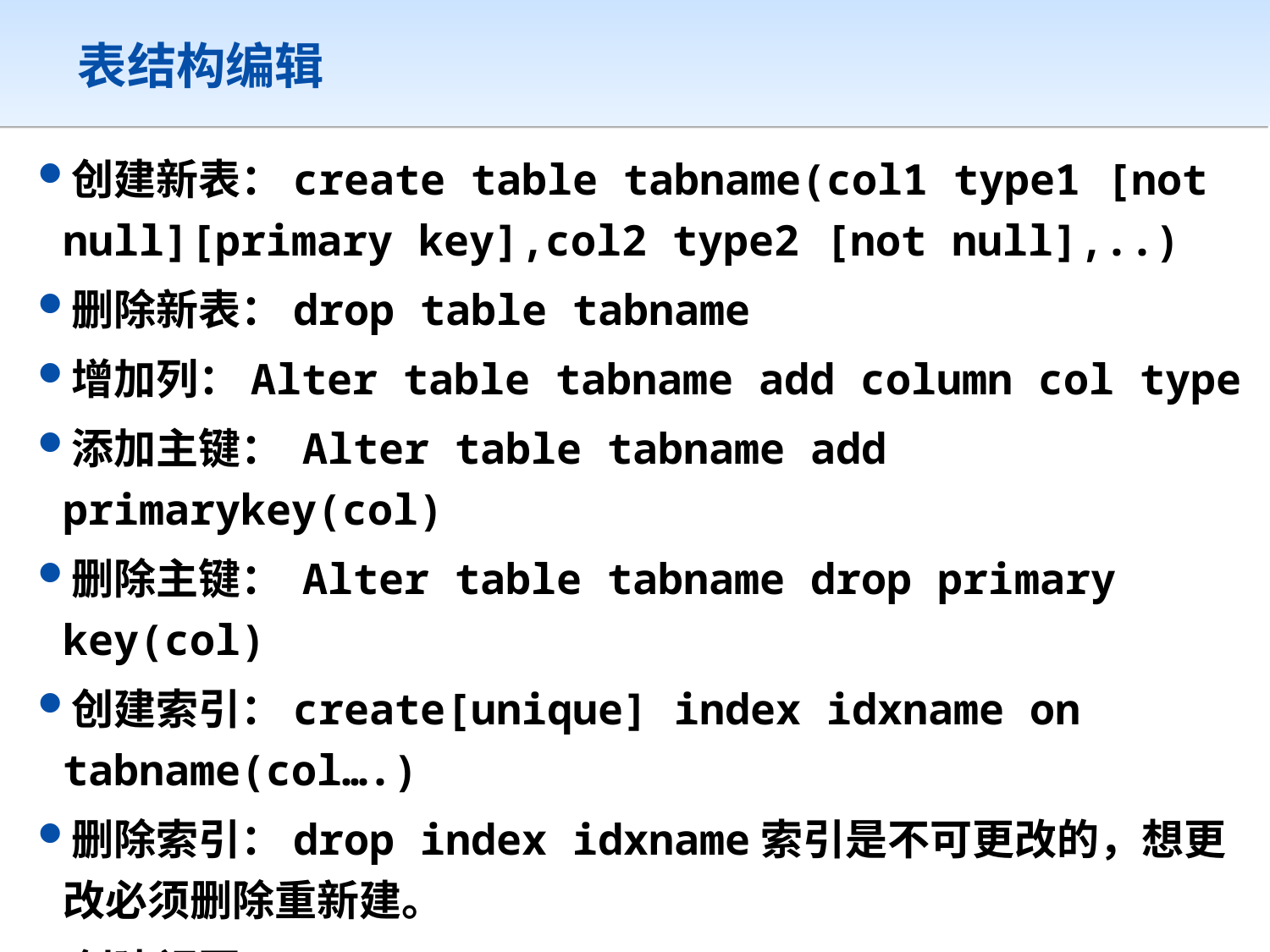

# 表结构编辑
创建新表：create table tabname(col1 type1 [not null][primary key],col2 type2 [not null],..)
删除新表：drop table tabname
增加列：Alter table tabname add column col type
添加主键： Alter table tabname add primarykey(col)
删除主键： Alter table tabname drop primary key(col)
创建索引：create[unique] index idxname on tabname(col….)
删除索引：drop index idxname索引是不可更改的，想更改必须删除重新建。
创建视图：create view viewname as select statement
删除视图：drop view viewname